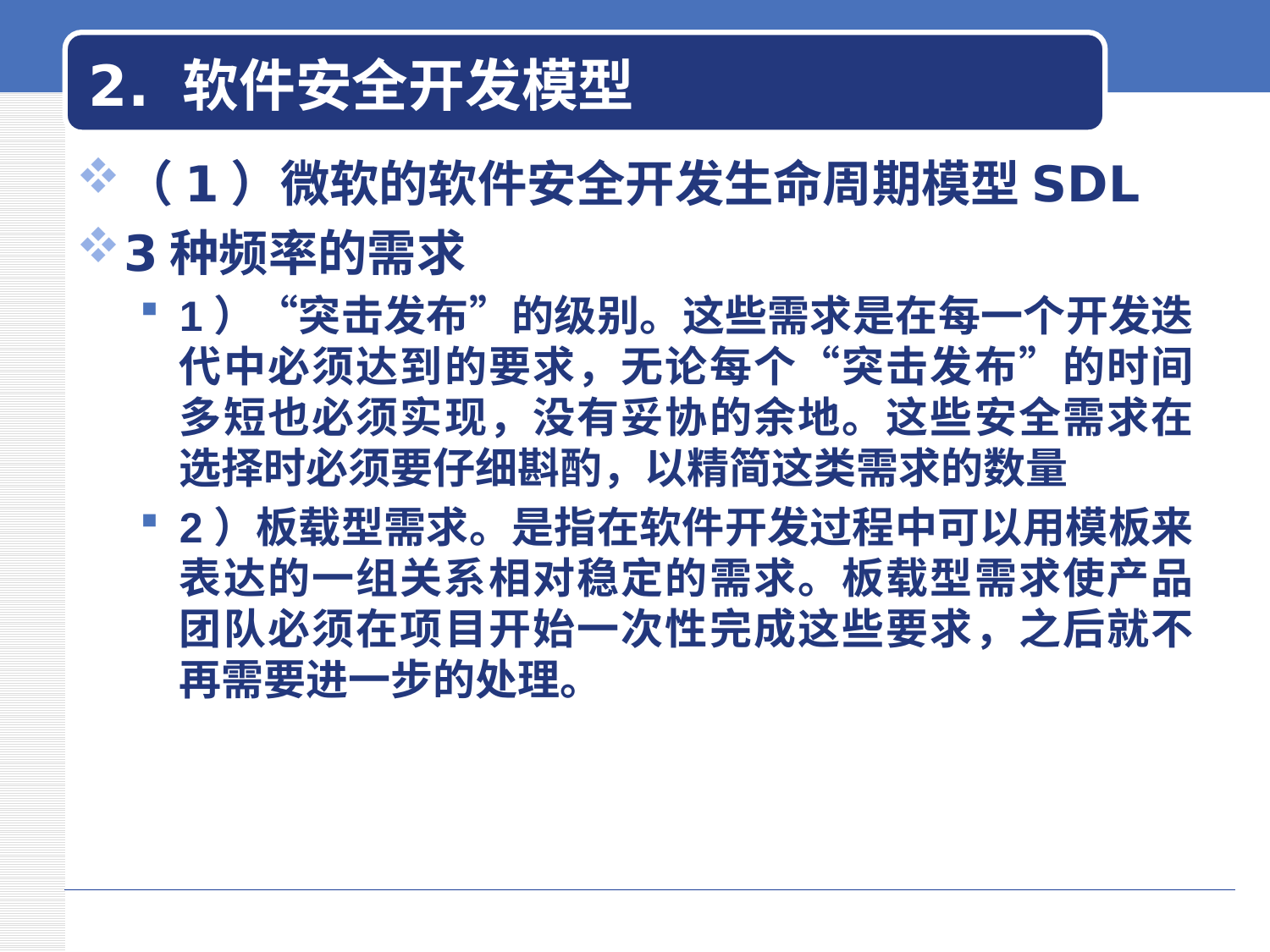

# 2. 软件安全开发模型
（1）微软的软件安全开发生命周期模型SDL
3种频率的需求
1）“突击发布”的级别。这些需求是在每一个开发迭代中必须达到的要求，无论每个“突击发布”的时间多短也必须实现，没有妥协的余地。这些安全需求在选择时必须要仔细斟酌，以精简这类需求的数量
2）板载型需求。是指在软件开发过程中可以用模板来表达的一组关系相对稳定的需求。板载型需求使产品团队必须在项目开始一次性完成这些要求，之后就不再需要进一步的处理。